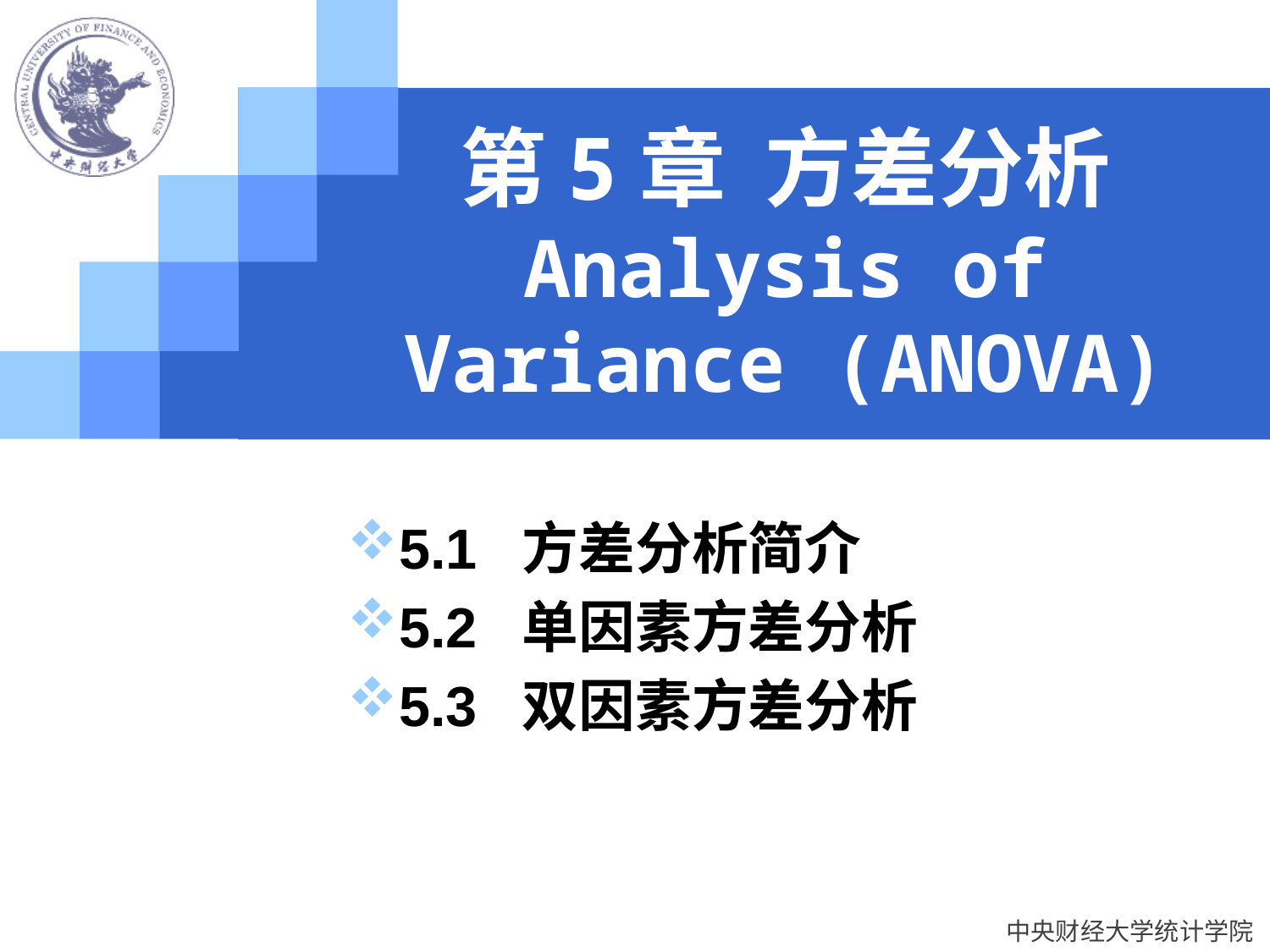

# 第5章  方差分析 Analysis of Variance (ANOVA)
5.1  方差分析简介
5.2  单因素方差分析
5.3  双因素方差分析